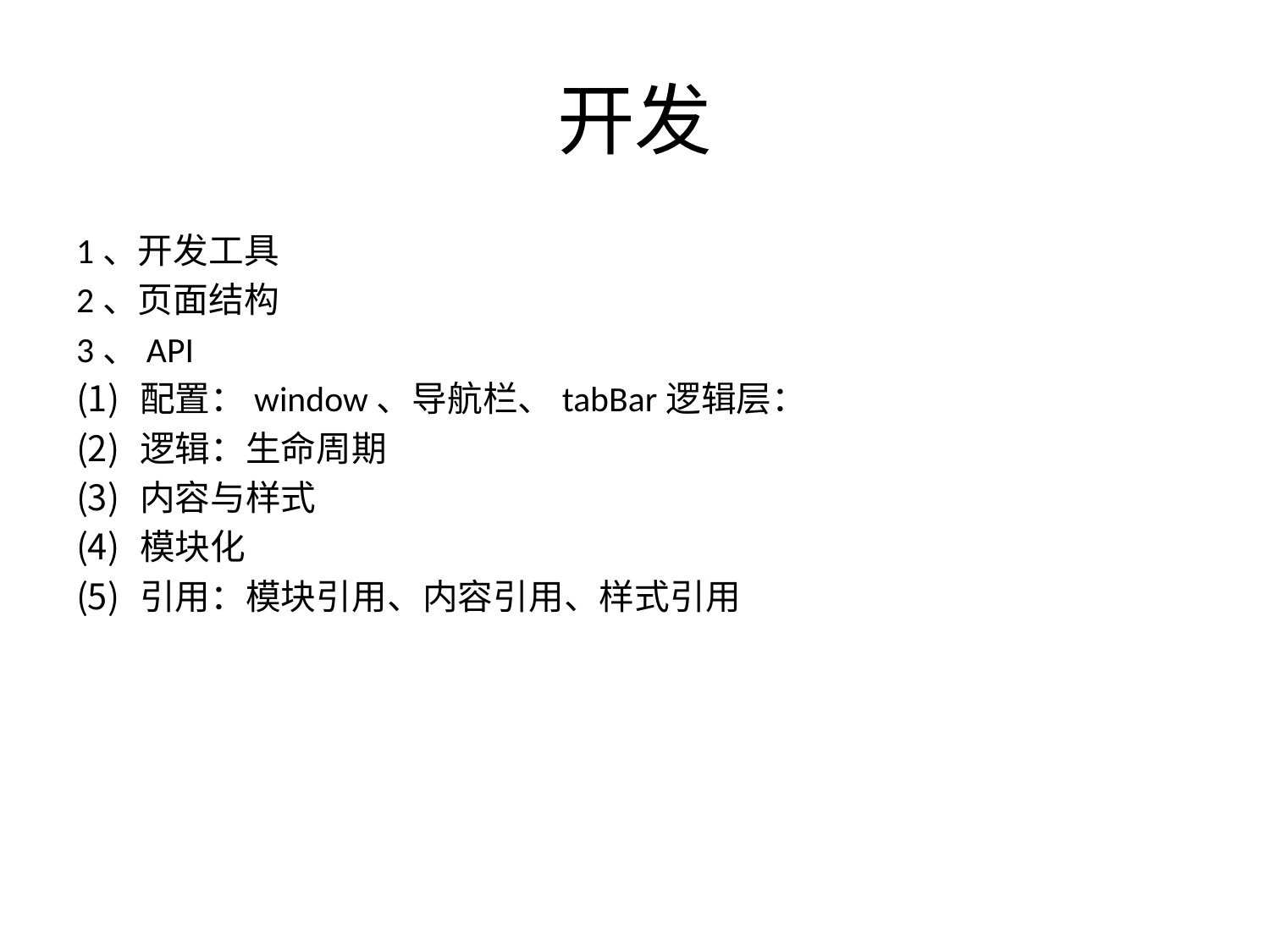

# 开发
1、开发工具
2、页面结构
3、API
配置：window、导航栏、tabBar逻辑层：
逻辑：生命周期
内容与样式
模块化
引用：模块引用、内容引用、样式引用